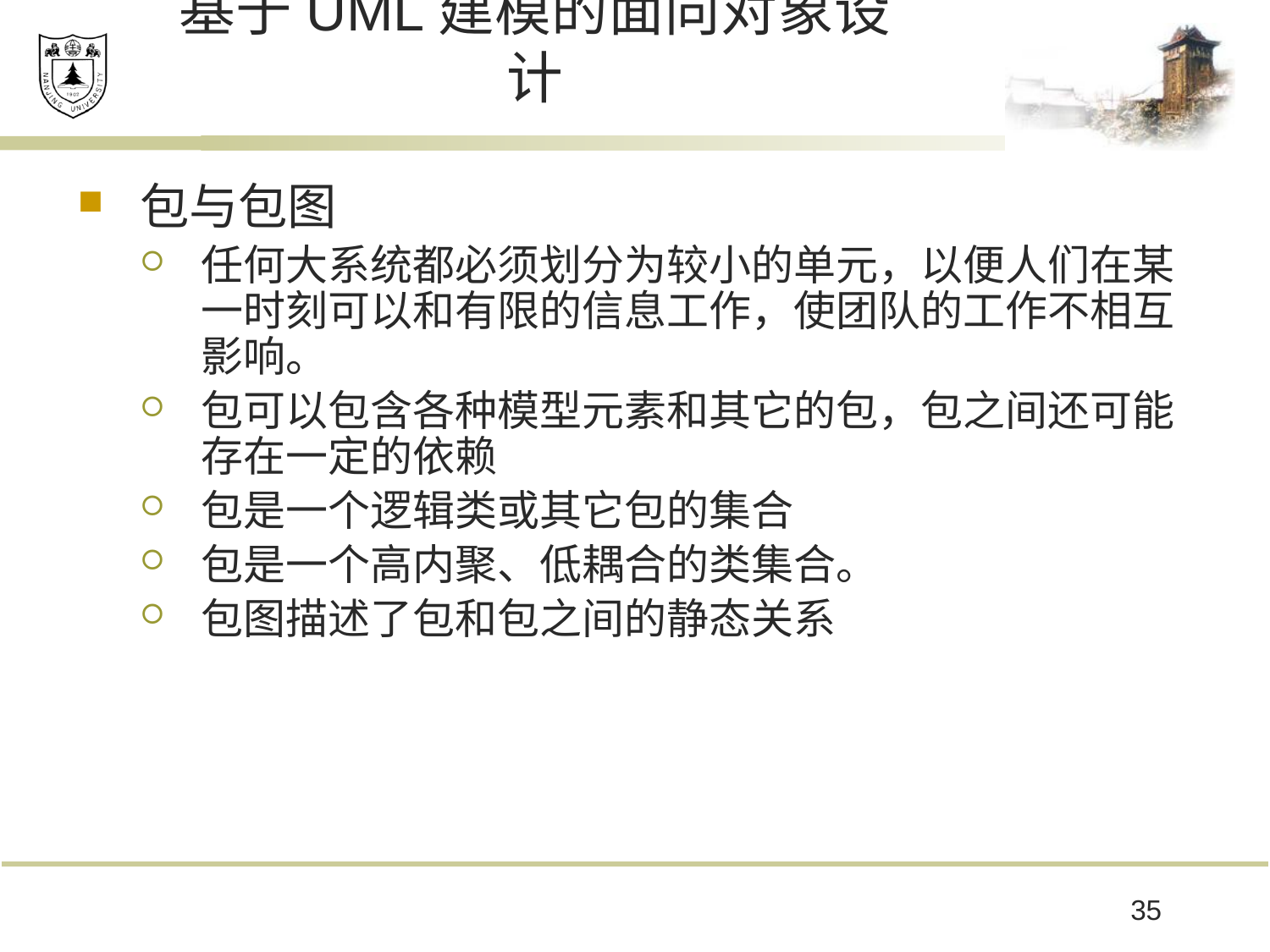

# 基于UML建模的面向对象设计
包与包图
任何大系统都必须划分为较小的单元，以便人们在某一时刻可以和有限的信息工作，使团队的工作不相互影响。
包可以包含各种模型元素和其它的包，包之间还可能存在一定的依赖
包是一个逻辑类或其它包的集合
包是一个高内聚、低耦合的类集合。
包图描述了包和包之间的静态关系
35